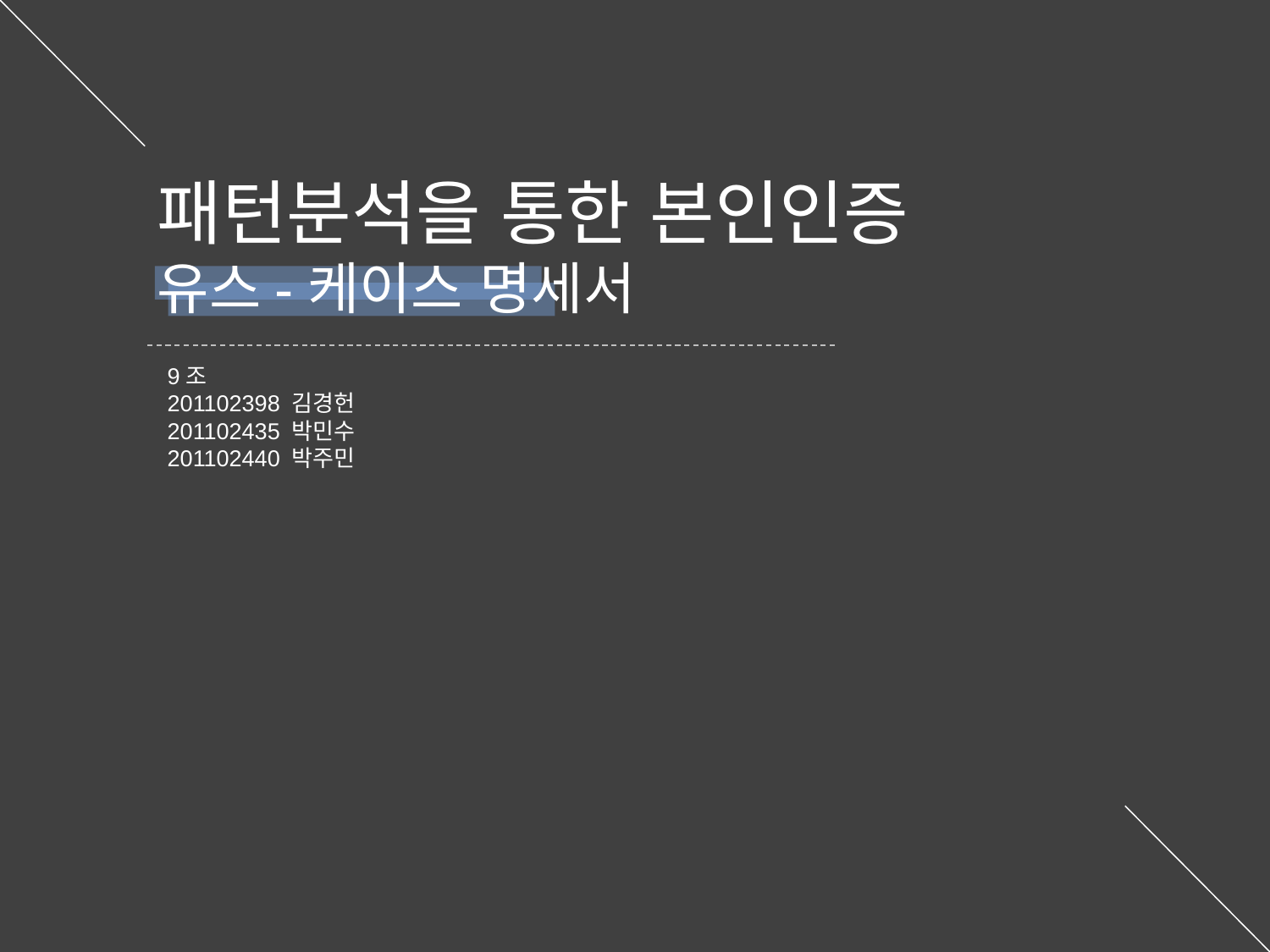

패턴분석을 통한 본인인증
유스-케이스 명세서

9조
201102398 김경헌
201102435 박민수
201102440 박주민